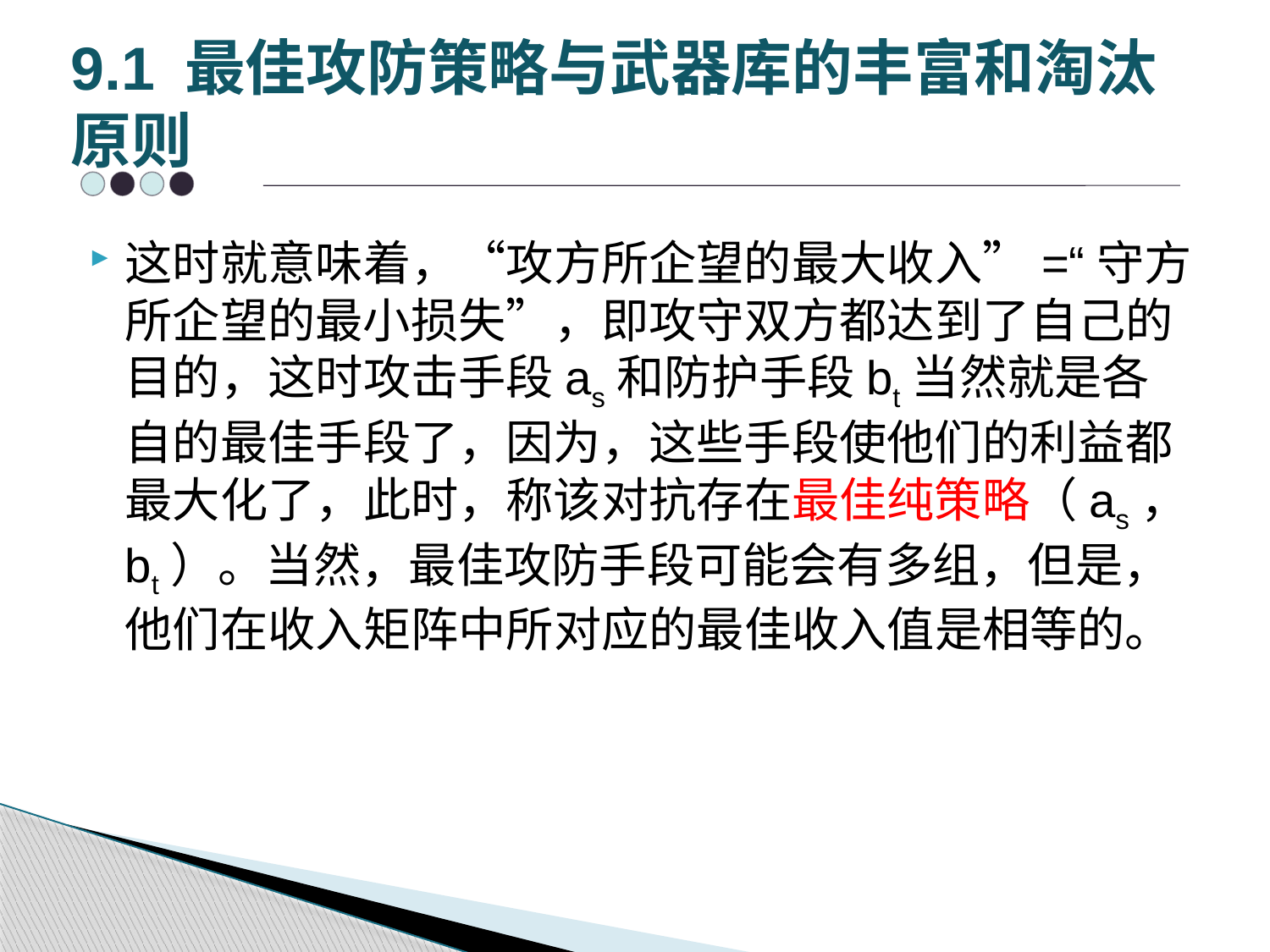

# 9.1 最佳攻防策略与武器库的丰富和淘汰原则

这时就意味着，“攻方所企望的最大收入”=“守方所企望的最小损失”，即攻守双方都达到了自己的目的，这时攻击手段as和防护手段bt当然就是各自的最佳手段了，因为，这些手段使他们的利益都最大化了，此时，称该对抗存在最佳纯策略（as，bt）。当然，最佳攻防手段可能会有多组，但是，他们在收入矩阵中所对应的最佳收入值是相等的。